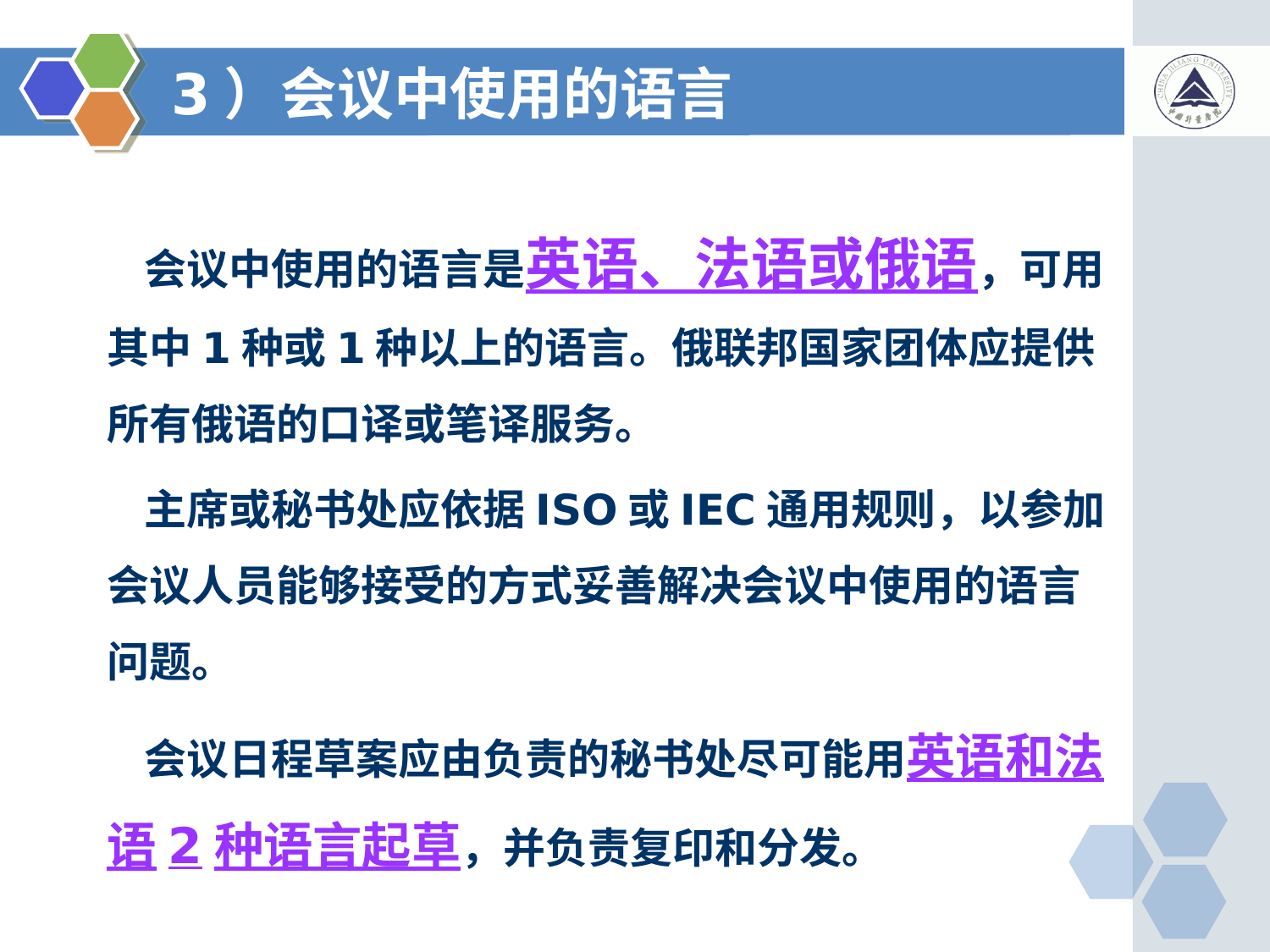

# 3）会议中使用的语言
会议中使用的语言是英语、法语或俄语，可用其中1种或1种以上的语言。俄联邦国家团体应提供所有俄语的口译或笔译服务。
主席或秘书处应依据ISO或IEC通用规则，以参加会议人员能够接受的方式妥善解决会议中使用的语言问题。
会议日程草案应由负责的秘书处尽可能用英语和法语2种语言起草，并负责复印和分发。